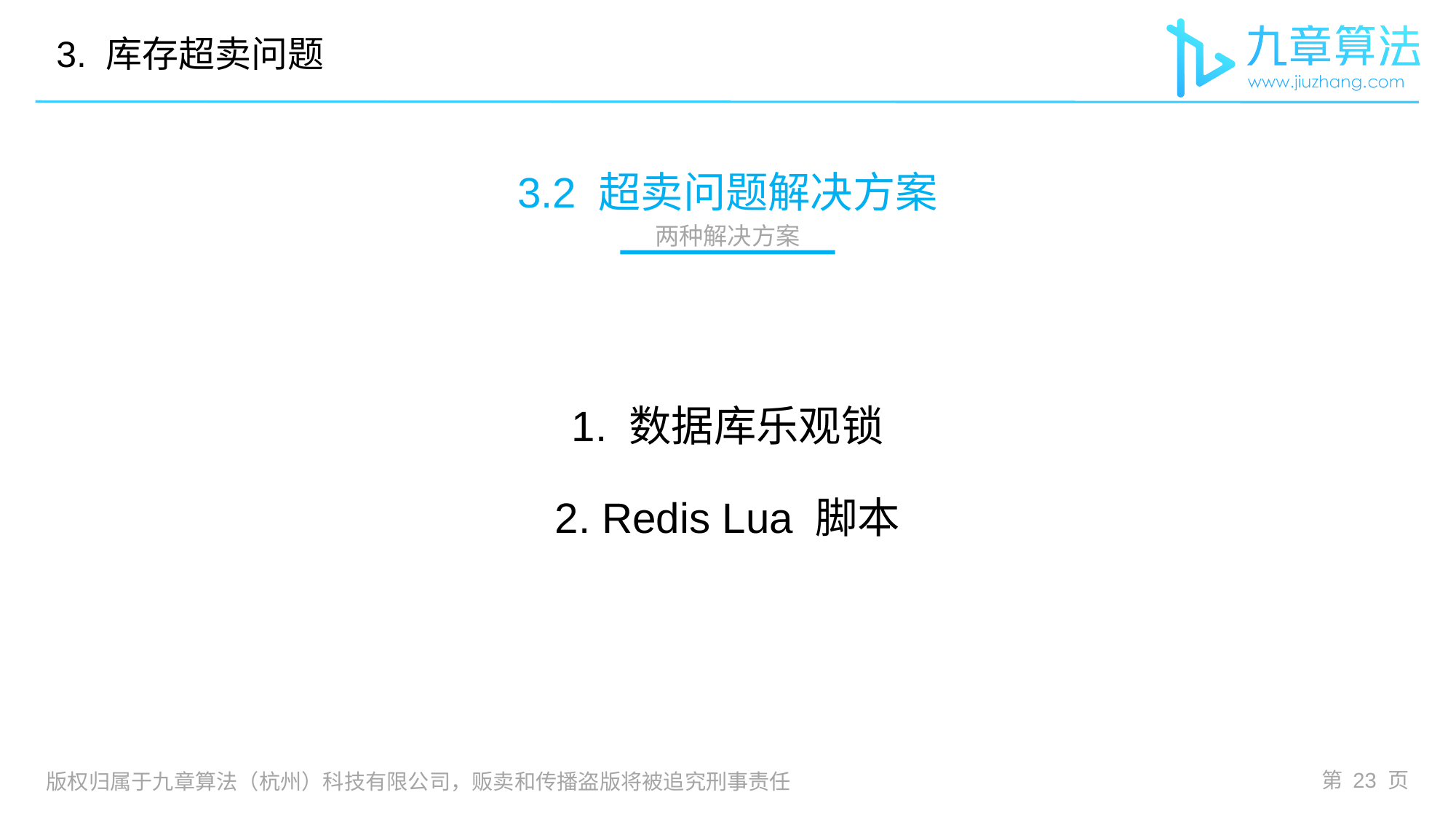

3. 库存超卖问题
# 3.2 超卖问题解决方案
两种解决方案
1. 数据库乐观锁
2. Redis Lua 脚本